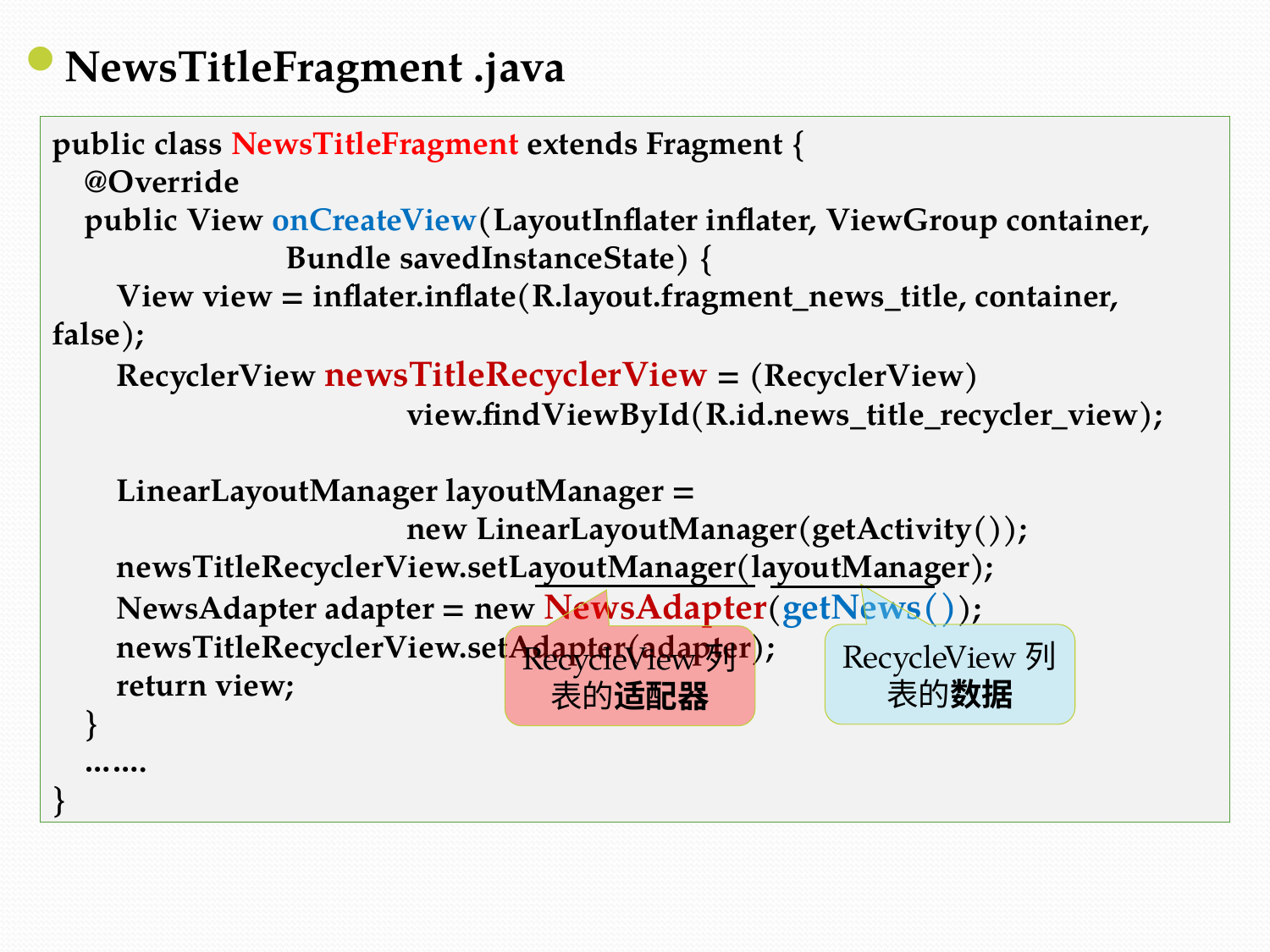

NewsTitleFragment .java
public class NewsTitleFragment extends Fragment {
    @Override
    public View onCreateView(LayoutInflater inflater, ViewGroup container,
                             Bundle savedInstanceState) {
        View view = inflater.inflate(R.layout.fragment_news_title, container, false);
        RecyclerView newsTitleRecyclerView = (RecyclerView)
                                            view.findViewById(R.id.news_title_recycler_view);

        LinearLayoutManager layoutManager =
                                            new LinearLayoutManager(getActivity());
        newsTitleRecyclerView.setLayoutManager(layoutManager);
        NewsAdapter adapter = new NewsAdapter(getNews());
        newsTitleRecyclerView.setAdapter(adapter);
        return view;
    }
    …….
}
RecycleView列表的数据
RecycleView列表的适配器